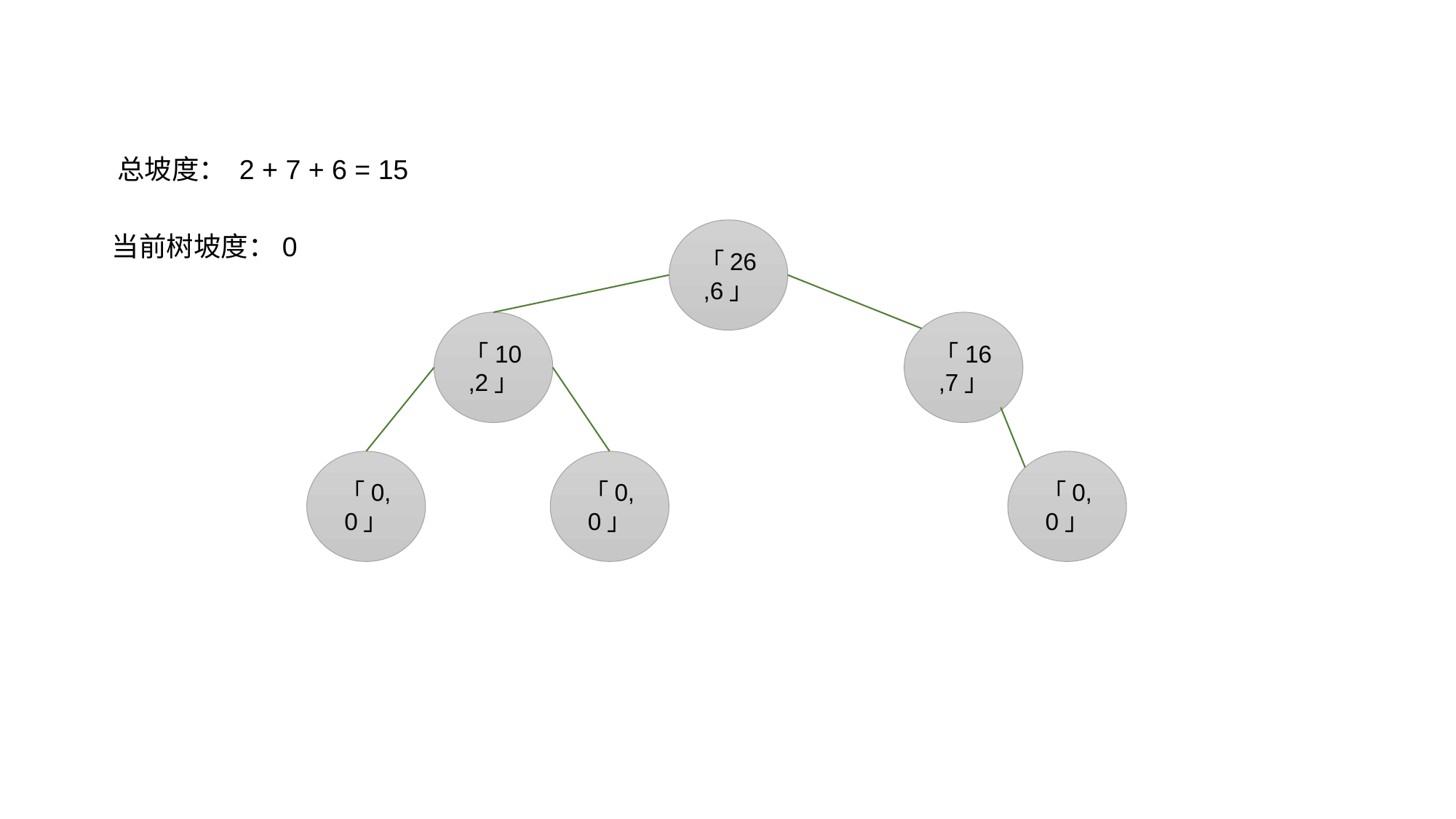

总坡度： 2 + 7 + 6 = 15
「26,6」
当前树坡度：0
「10,2」
「16,7」
「0,0」
「0,0」
「0,0」